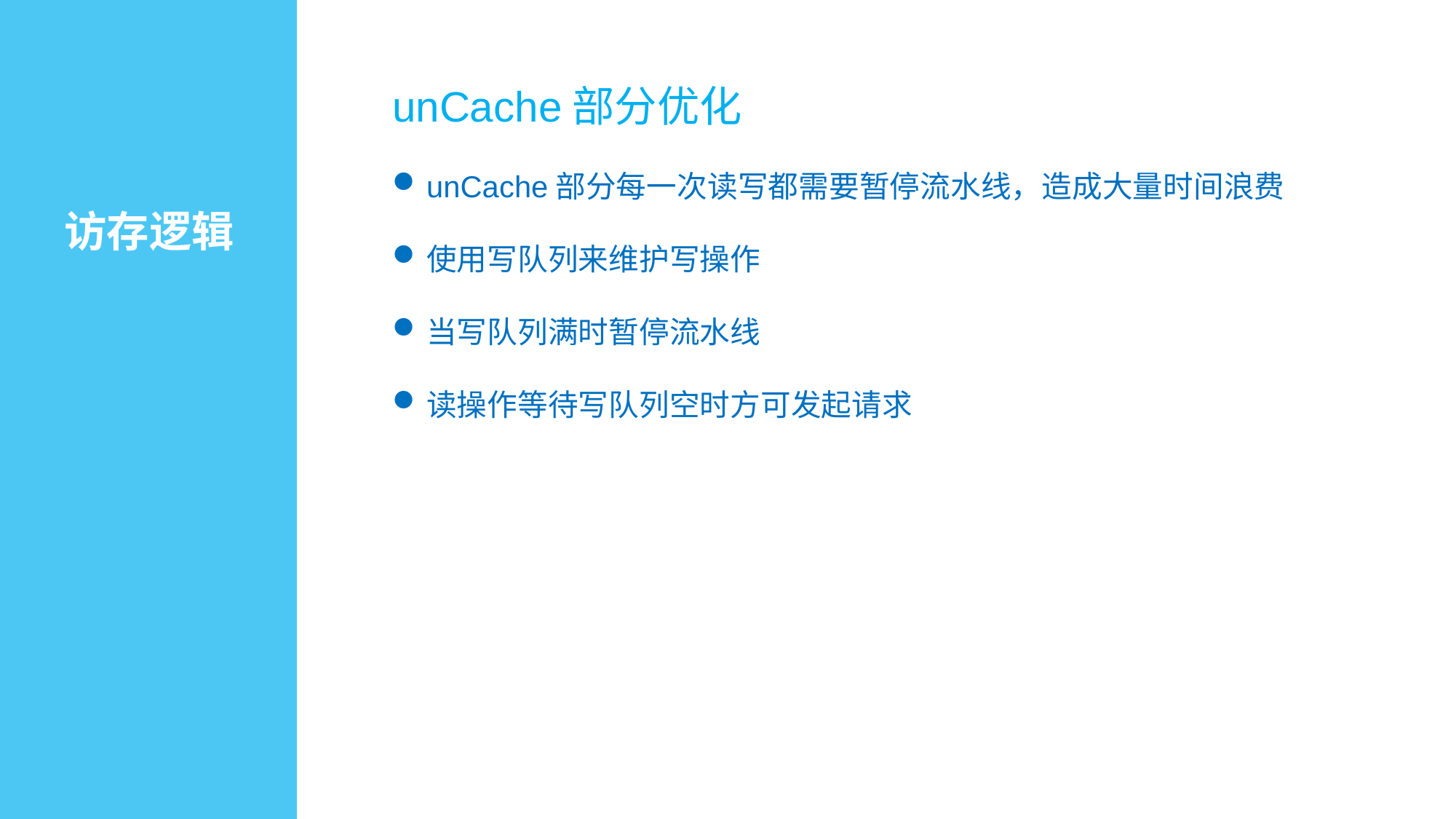

unCache部分优化
unCache部分每一次读写都需要暂停流水线，造成大量时间浪费
使用写队列来维护写操作
当写队列满时暂停流水线
读操作等待写队列空时方可发起请求
访存逻辑